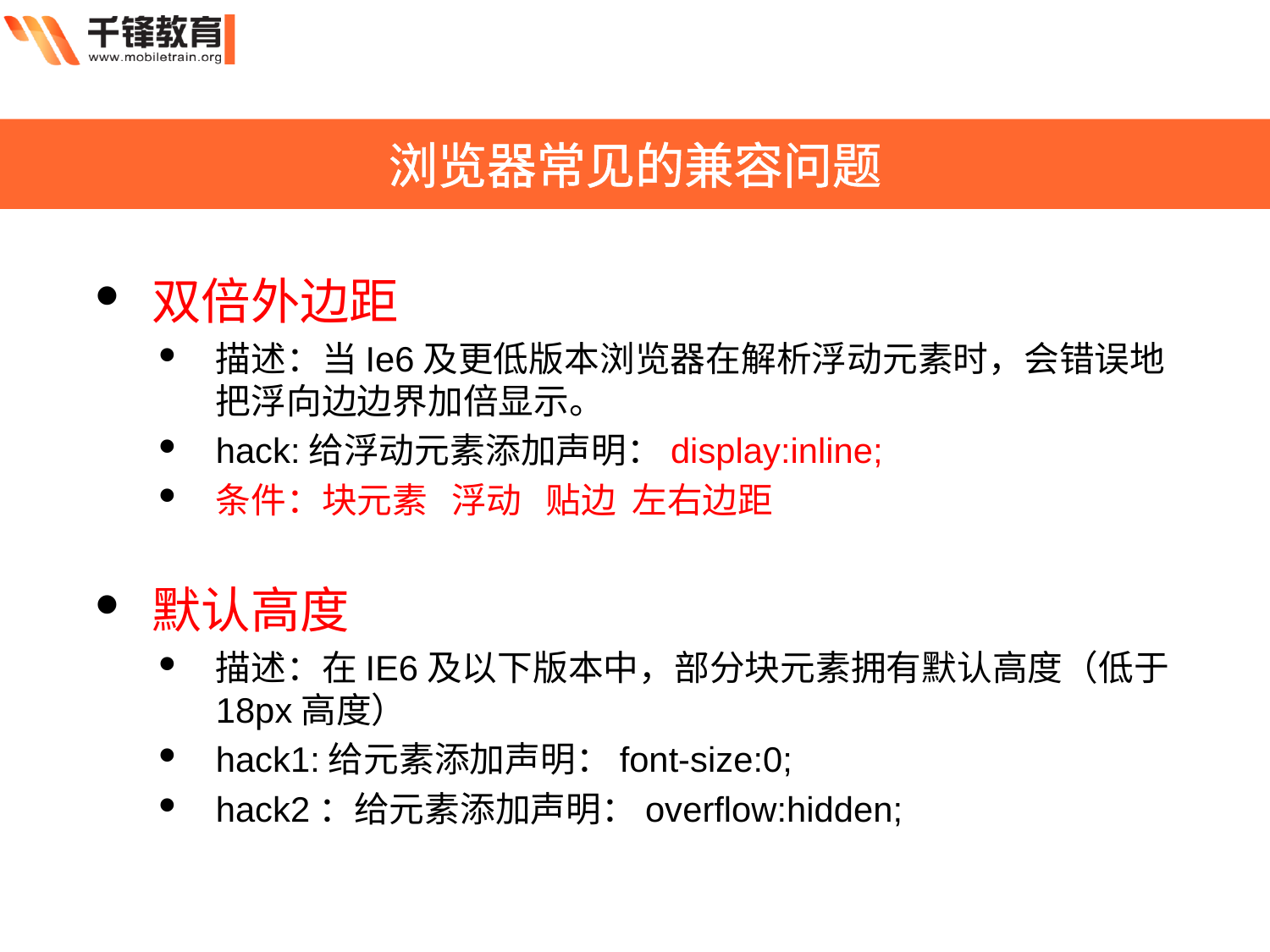

浏览器常见的兼容问题
双倍外边距
描述：当Ie6及更低版本浏览器在解析浮动元素时，会错误地把浮向边边界加倍显示。
hack:给浮动元素添加声明：display:inline;
条件：块元素   浮动   贴边  左右边距

默认高度
描述：在IE6及以下版本中，部分块元素拥有默认高度（低于18px高度）
hack1:给元素添加声明：font-size:0;
hack2：给元素添加声明：overflow:hidden;